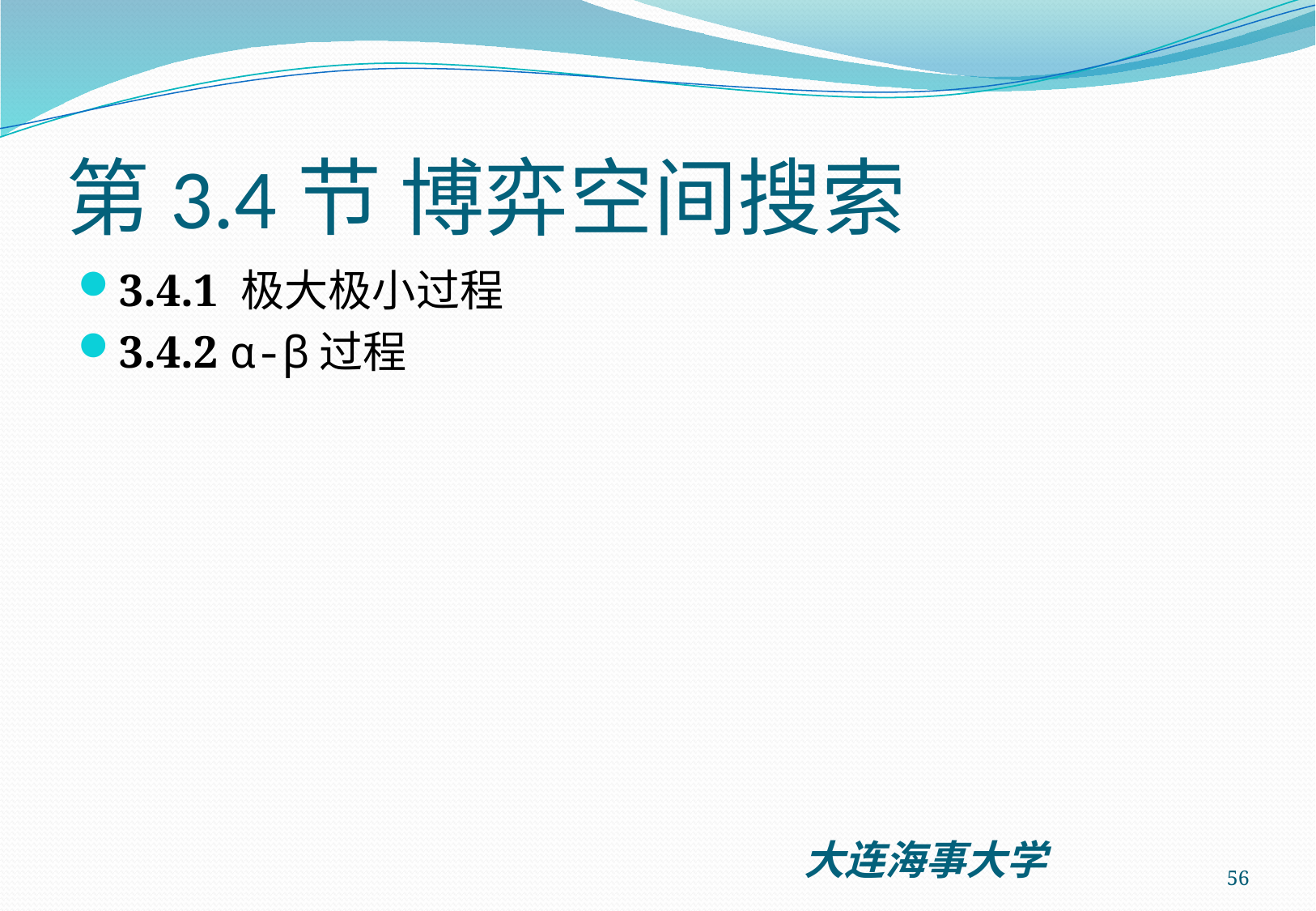

# 第3.4节 博弈空间搜索
3.4.1 极大极小过程
3.4.2 α-β过程

56